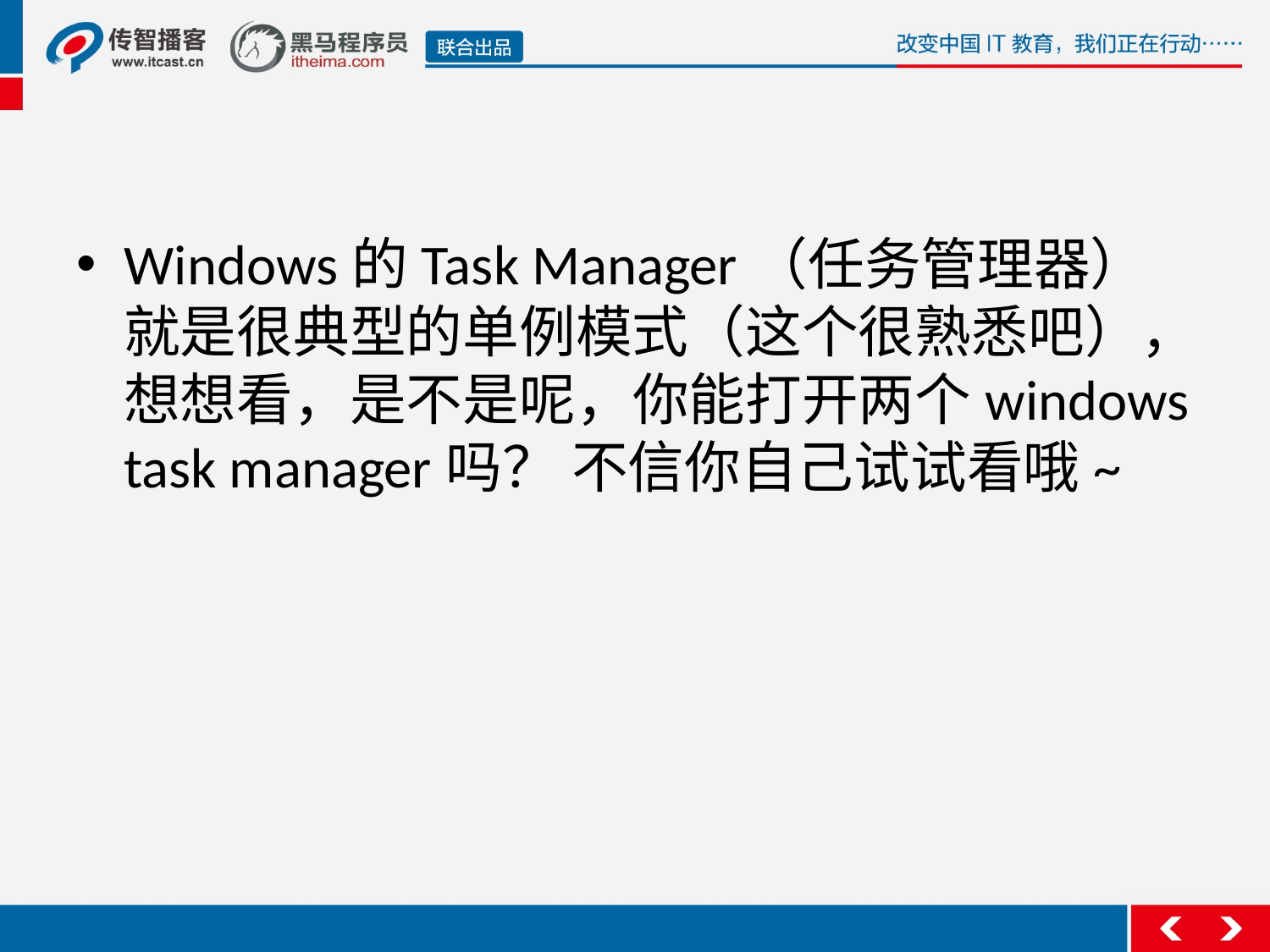

#
Windows的Task Manager（任务管理器）就是很典型的单例模式（这个很熟悉吧），想想看，是不是呢，你能打开两个windows task manager吗？ 不信你自己试试看哦~